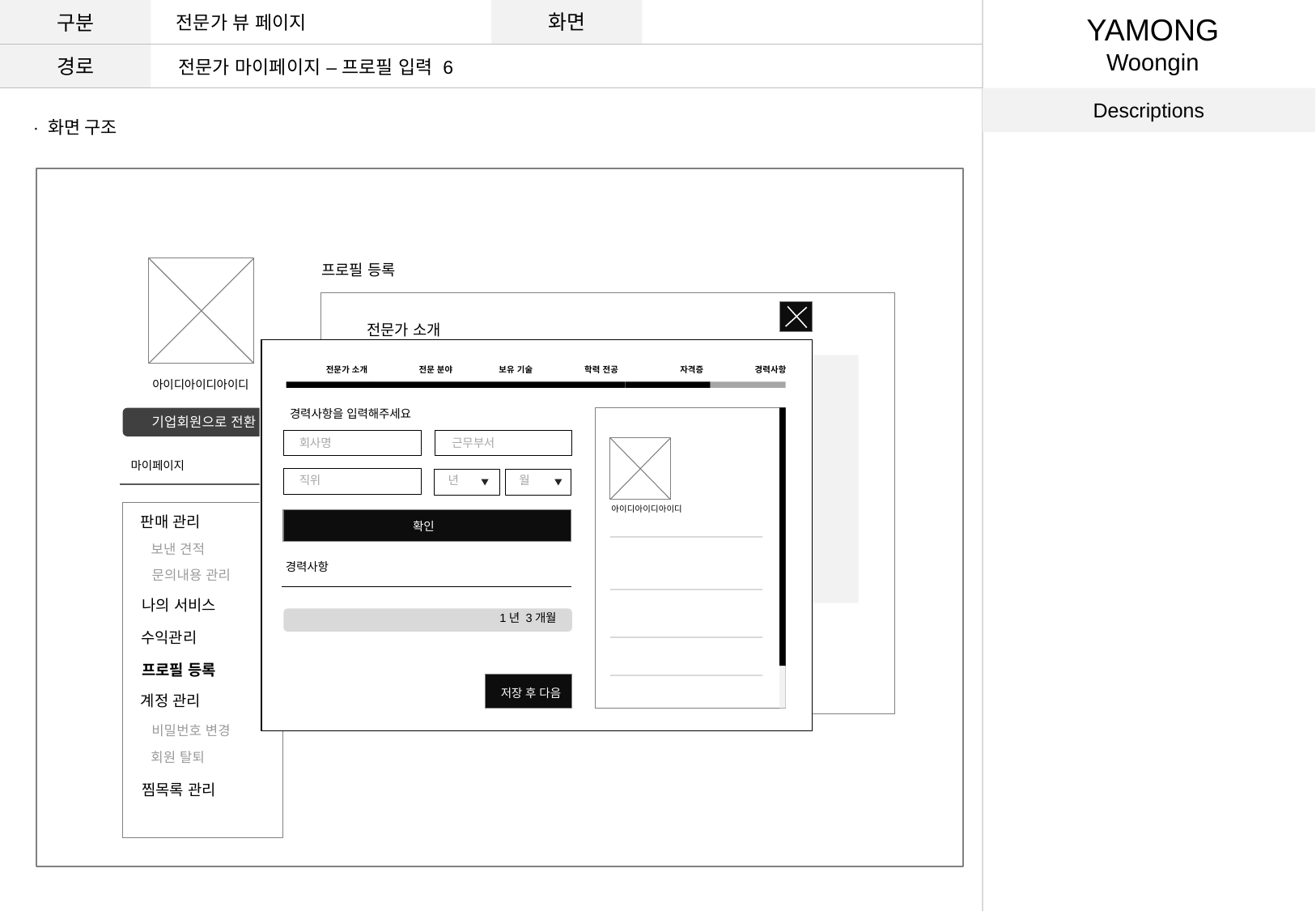

구분
화면
전문가 뷰 페이지
YAMONG
Woongin
경로
전문가 마이페이지 – 프로필 입력 6
Descriptions
· 화면 구조

프로필 등록

전문가 소개

+ 등록하기
전문가 소개
전문 분야
보유 기술
학력 전공
자격증
경력사항
아이디아이디아이디

경력사항을 입력해주세요

기업회원으로 전환
회사명
근무부서

마이페이지
직위
년
월

아이디아이디아이디

판매 관리

확인
보낸 견적
경력사항
문의내용 관리
나의 서비스
1년 3개월

수익관리
프로필 등록

저장 후 다음
계정 관리
비밀번호 변경
회원 탈퇴
찜목록 관리